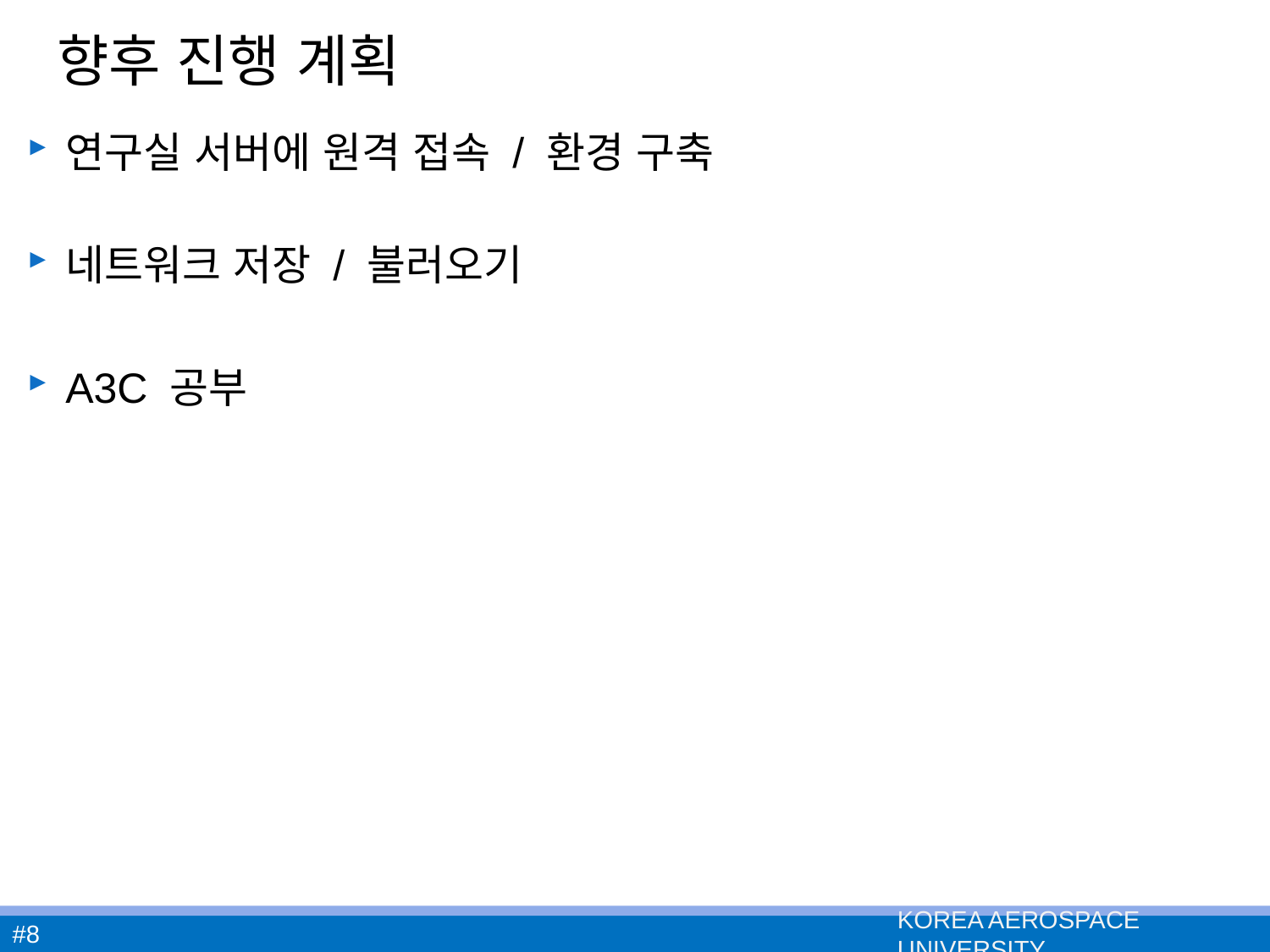

# 향후 진행 계획
연구실 서버에 원격 접속 / 환경 구축
네트워크 저장 / 불러오기

A3C 공부
#8